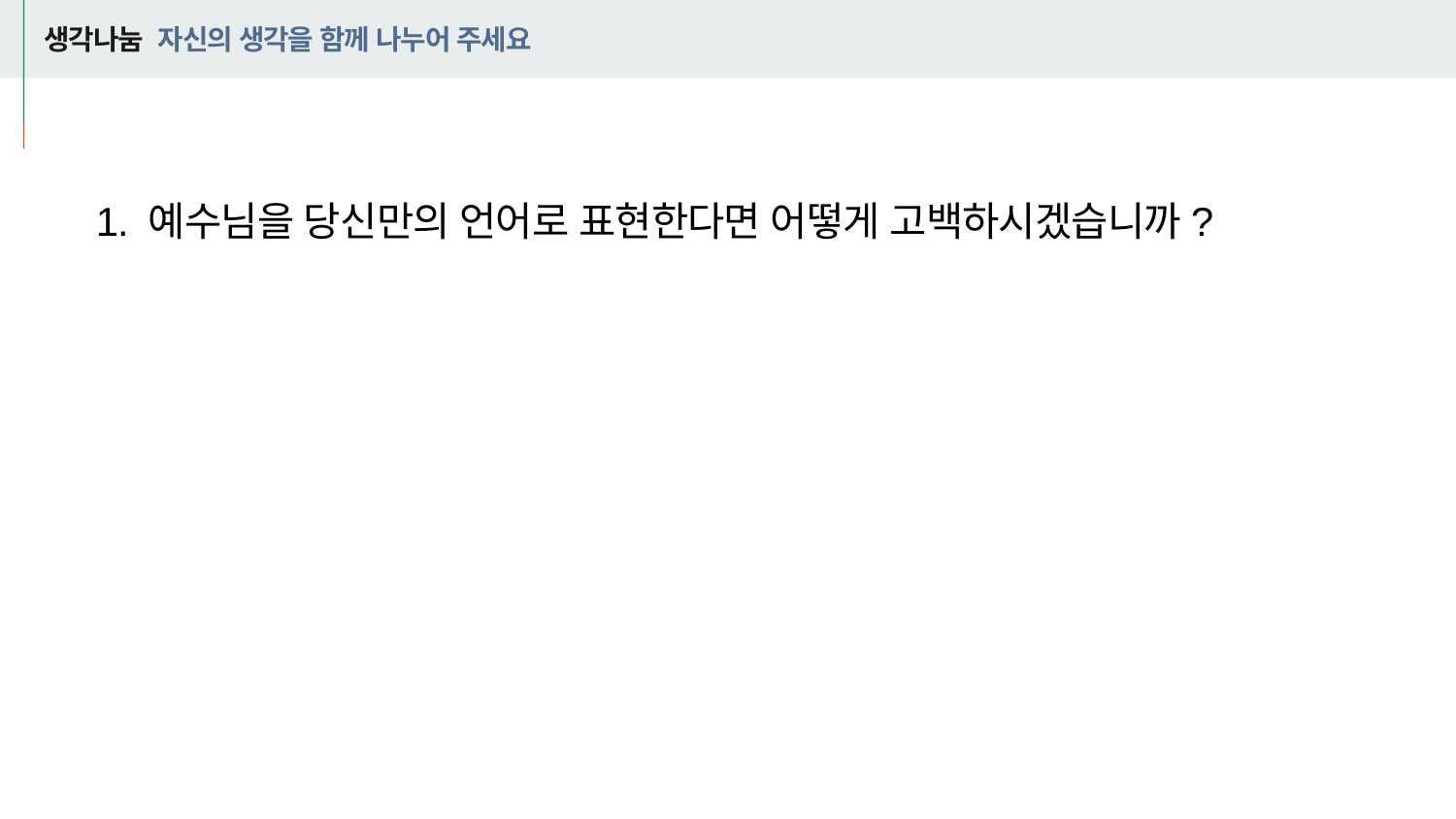

# 생각나눔  자신의 생각을 함께 나누어 주세요
1. 예수님을 당신만의 언어로 표현한다면 어떻게 고백하시겠습니까?